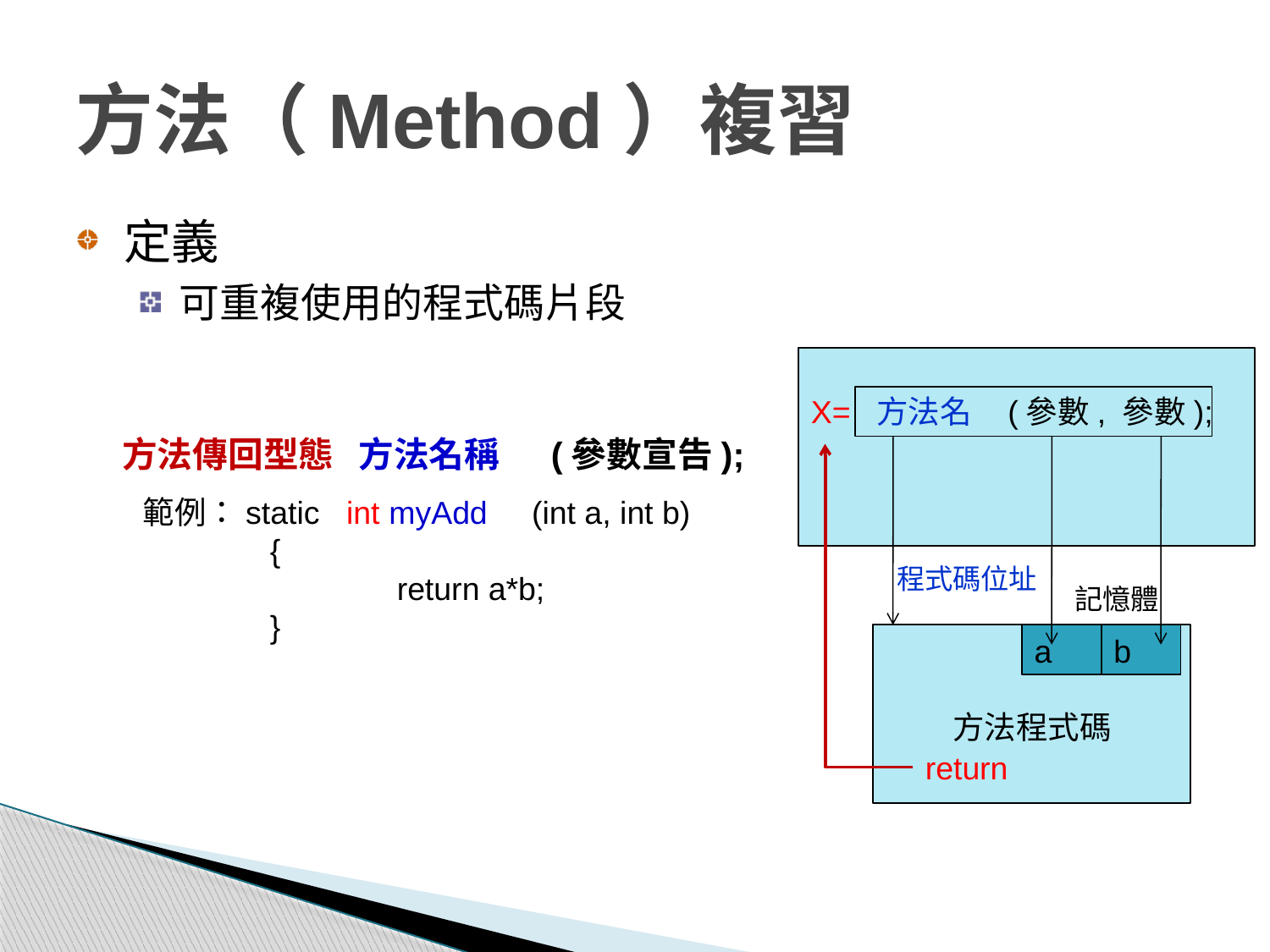

# 方法（Method）複習
定義
可重複使用的程式碼片段

X=  方法名    (參數, 參數);

方法傳回型態
方法名稱
(參數宣告);
範例：static   int myAdd     (int a, int b)
	{
		return a*b;
	}
程式碼位址
記憶體

方法程式碼
a
b
return